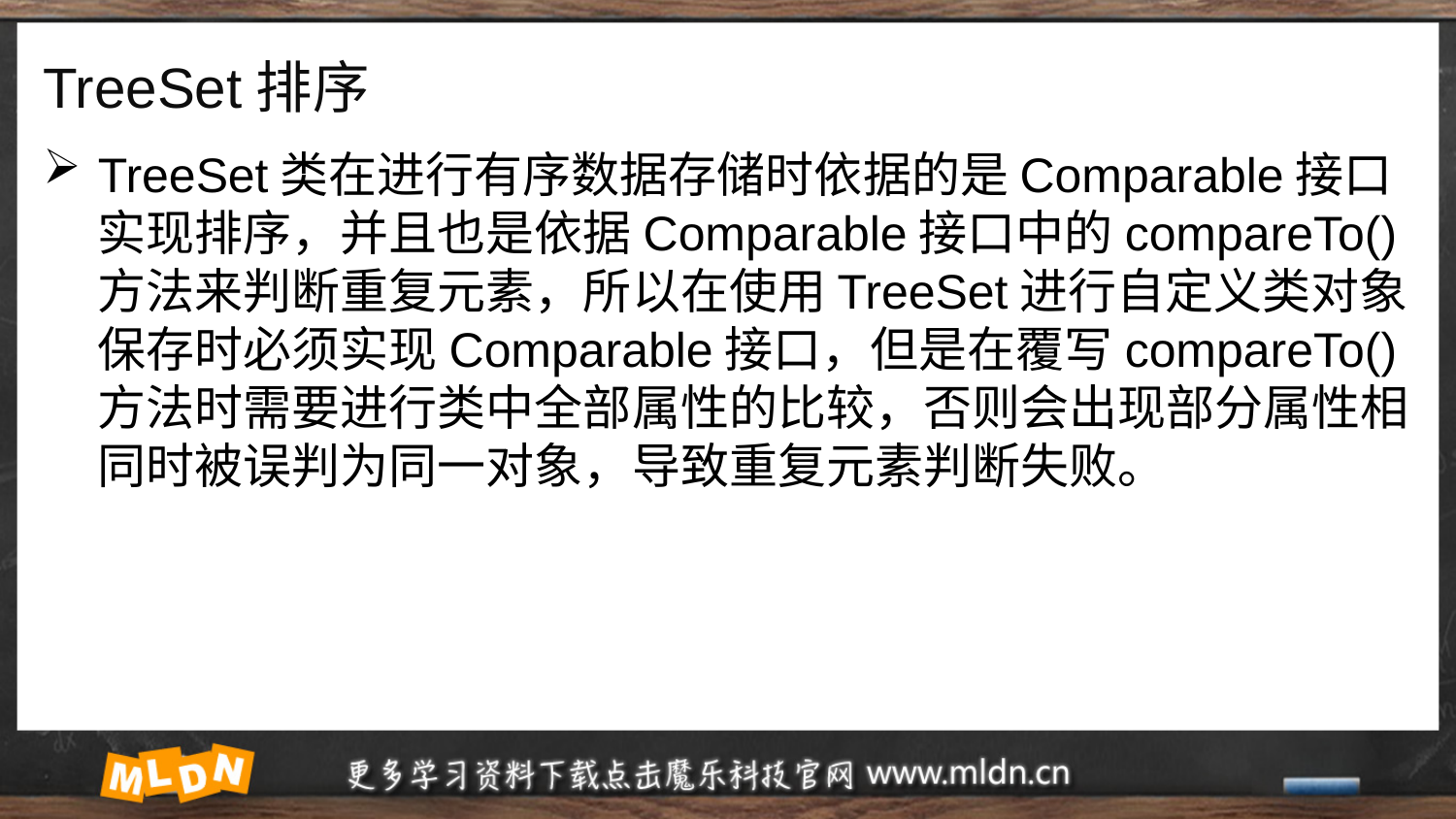

# TreeSet排序
TreeSet类在进行有序数据存储时依据的是Comparable接口实现排序，并且也是依据Comparable接口中的compareTo()方法来判断重复元素，所以在使用TreeSet进行自定义类对象保存时必须实现Comparable接口，但是在覆写compareTo()方法时需要进行类中全部属性的比较，否则会出现部分属性相同时被误判为同一对象，导致重复元素判断失败。